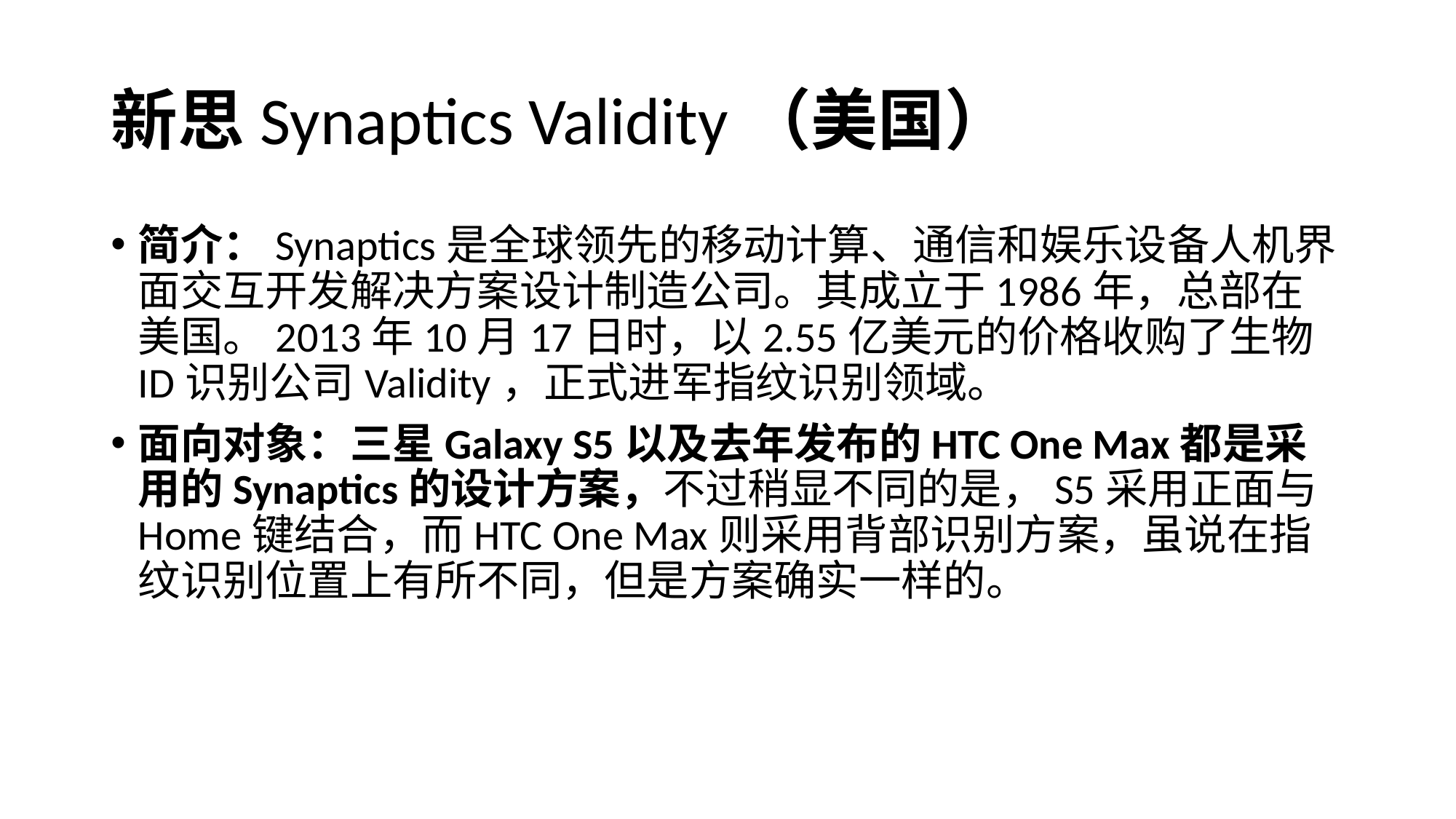

# 新思Synaptics Validity（美国）
简介：Synaptics是全球领先的移动计算、通信和娱乐设备人机界面交互开发解决方案设计制造公司。其成立于1986年，总部在美国。2013年10月17日时，以2.55亿美元的价格收购了生物ID识别公司Validity，正式进军指纹识别领域。
面向对象：三星Galaxy S5以及去年发布的HTC One Max都是采用的Synaptics的设计方案，不过稍显不同的是，S5采用正面与Home键结合，而HTC One Max则采用背部识别方案，虽说在指纹识别位置上有所不同，但是方案确实一样的。